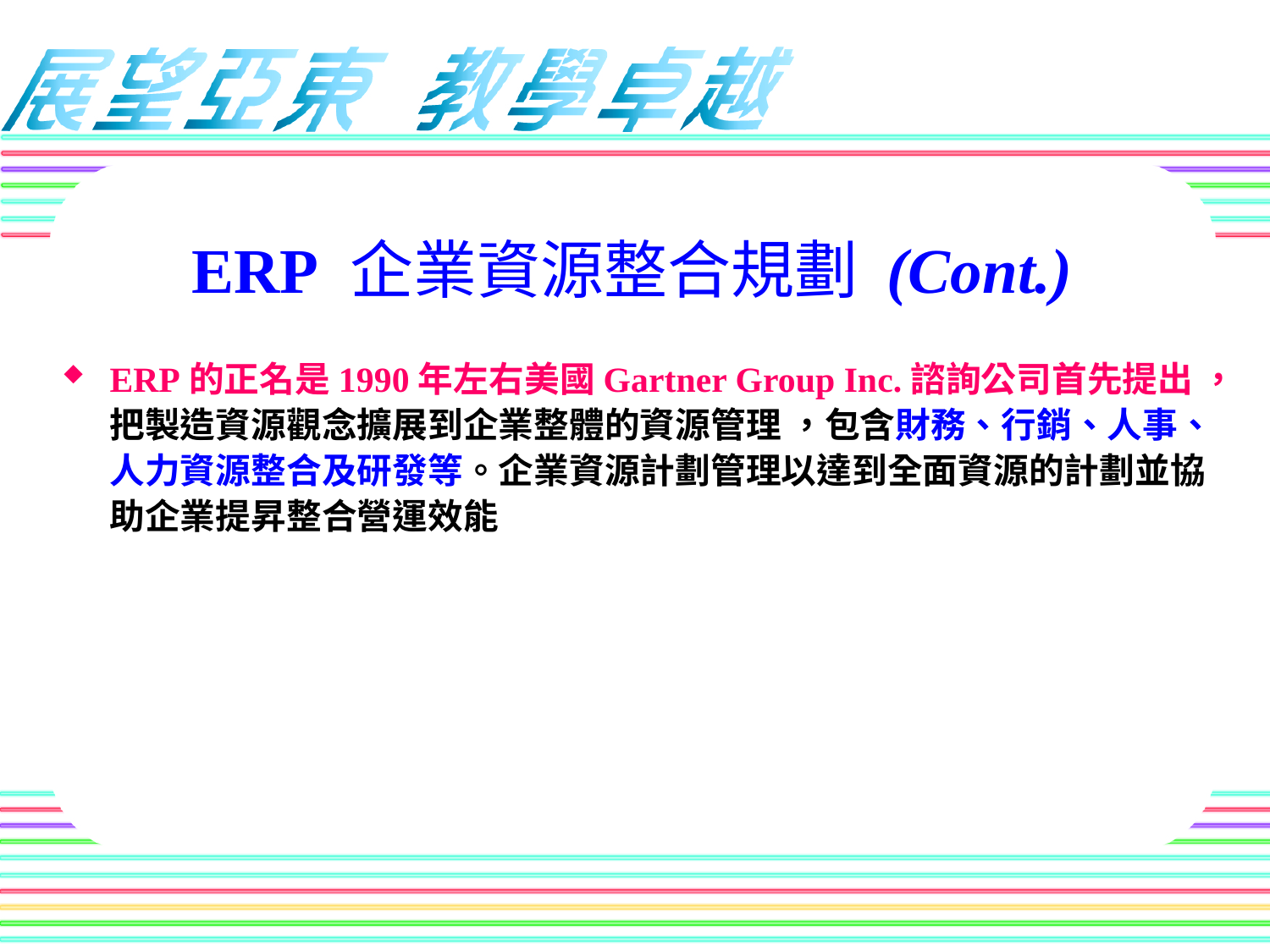

# ERP 企業資源整合規劃 (Cont.)
ERP的正名是1990年左右美國Gartner Group Inc.諮詢公司首先提出 ，把製造資源觀念擴展到企業整體的資源管理 ，包含財務、行銷、人事、人力資源整合及研發等。企業資源計劃管理以達到全面資源的計劃並協助企業提昇整合營運效能